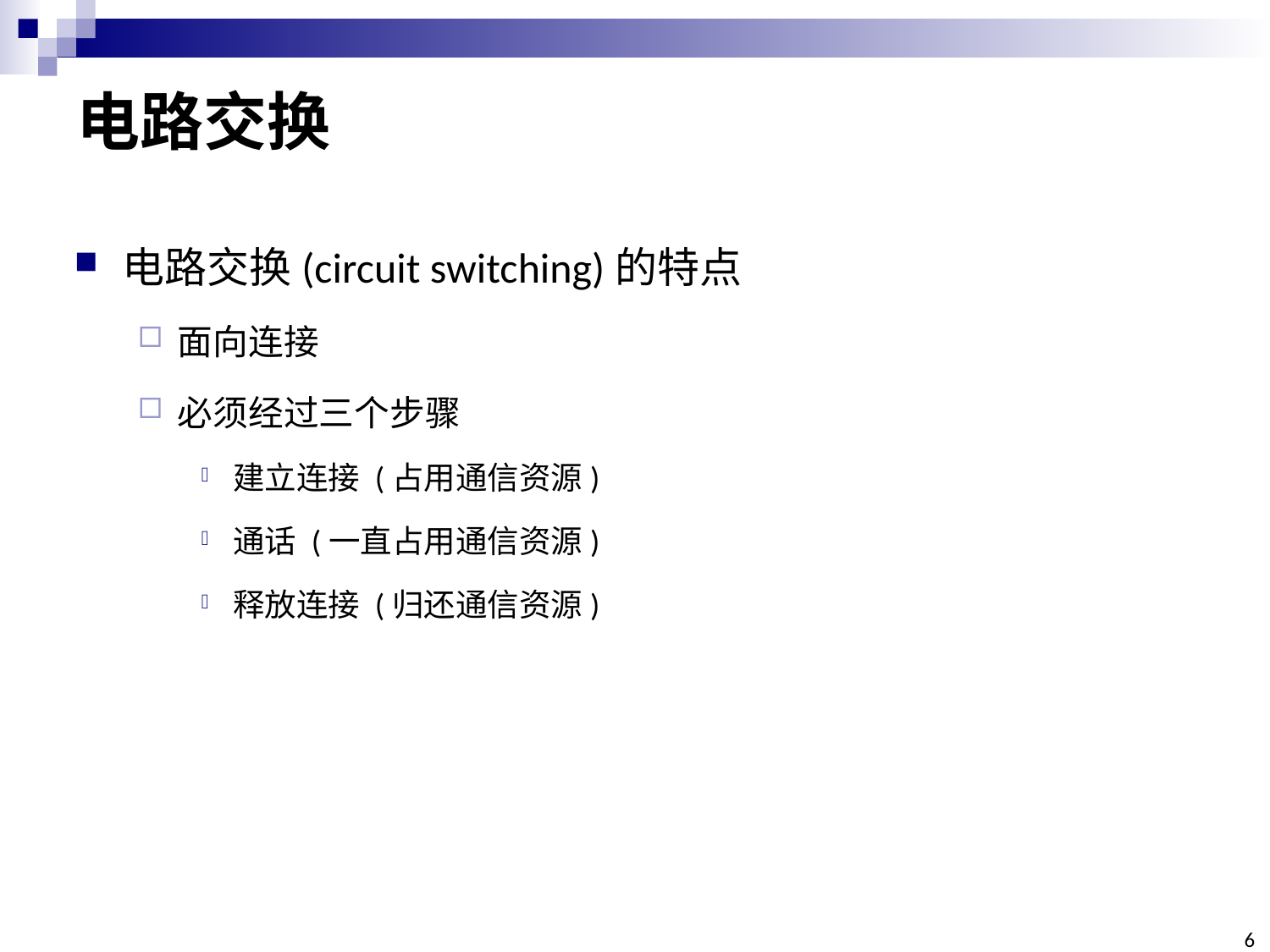

# 电路交换
电路交换(circuit switching)的特点
面向连接
必须经过三个步骤
建立连接 (占用通信资源)
通话 (一直占用通信资源)
释放连接 (归还通信资源)
6